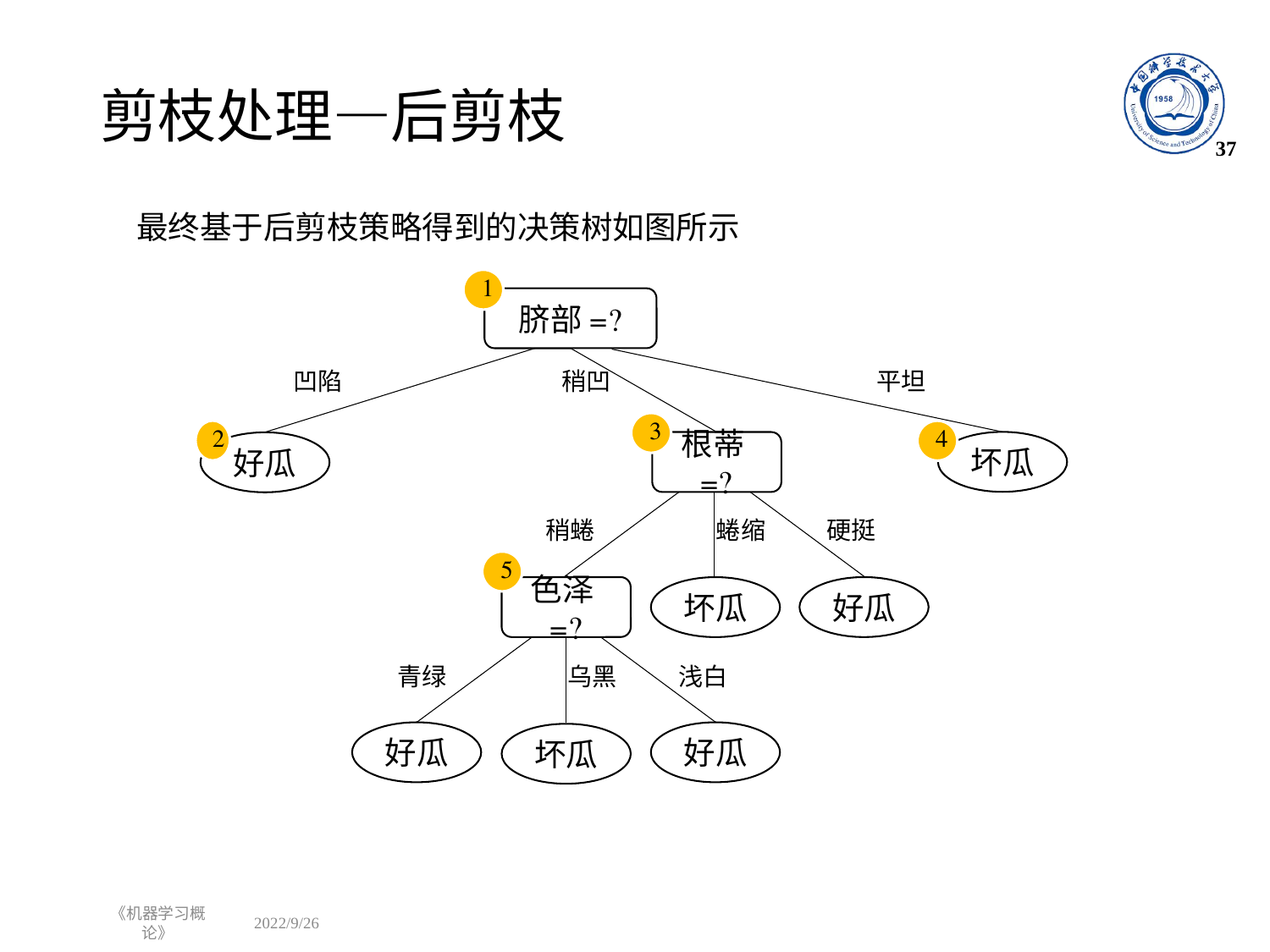

# 剪枝处理—后剪枝
37
最终基于后剪枝策略得到的决策树如图所示
1
脐部=?
凹陷
稍凹
平坦
3
2
4
坏瓜
根蒂=?
好瓜
稍蜷
蜷缩
硬挺
5
色泽=?
好瓜
坏瓜
青绿
乌黑
浅白
好瓜
好瓜
坏瓜
《机器学习概论》
2022/9/26